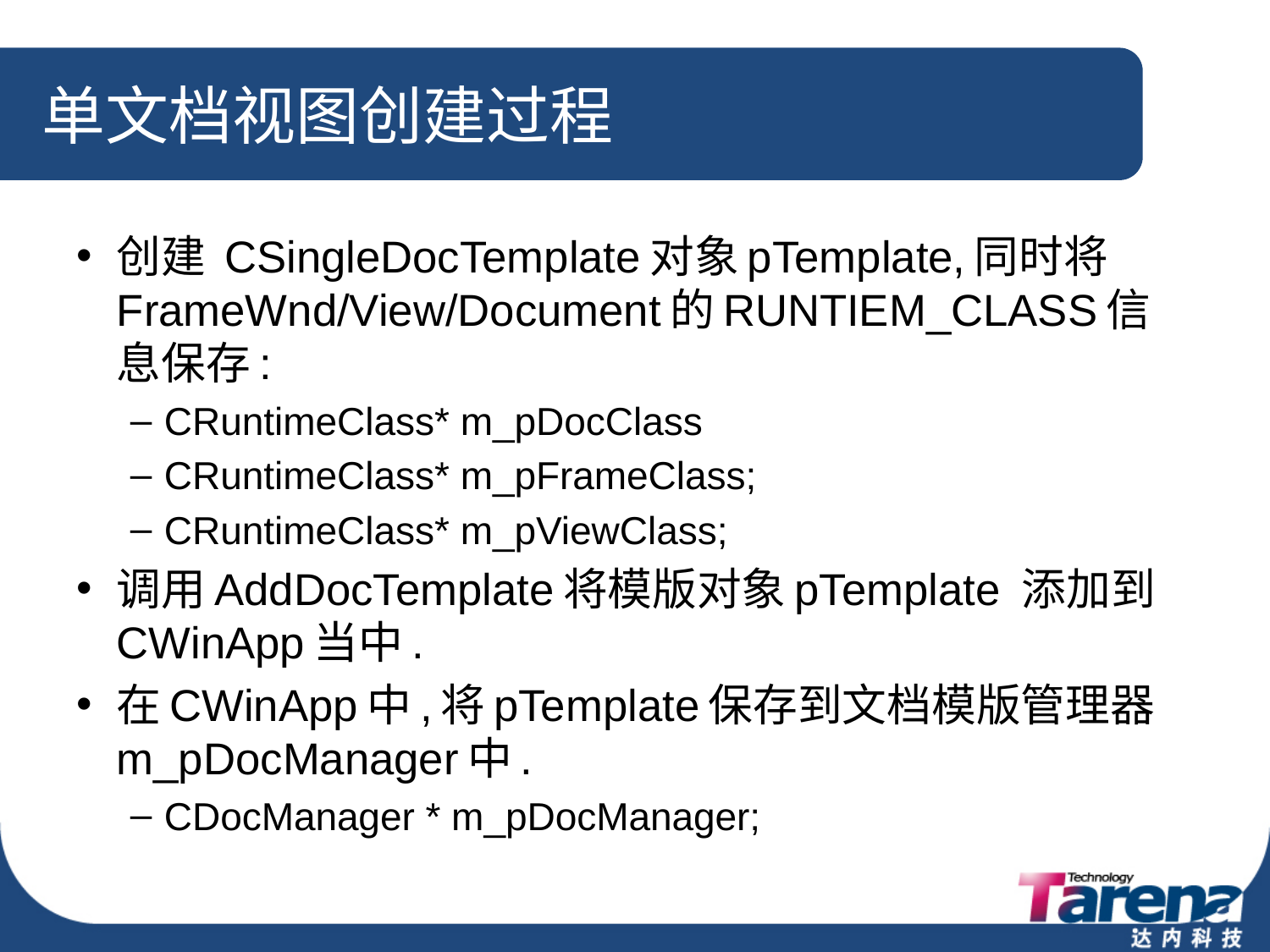

# 单文档视图创建过程
创建 CSingleDocTemplate对象pTemplate,同时将FrameWnd/View/Document的RUNTIEM_CLASS信息保存:
CRuntimeClass* m_pDocClass
CRuntimeClass* m_pFrameClass;
CRuntimeClass* m_pViewClass;
调用AddDocTemplate将模版对象pTemplate 添加到CWinApp当中.
在CWinApp中,将pTemplate保存到文档模版管理器m_pDocManager中.
CDocManager * m_pDocManager;